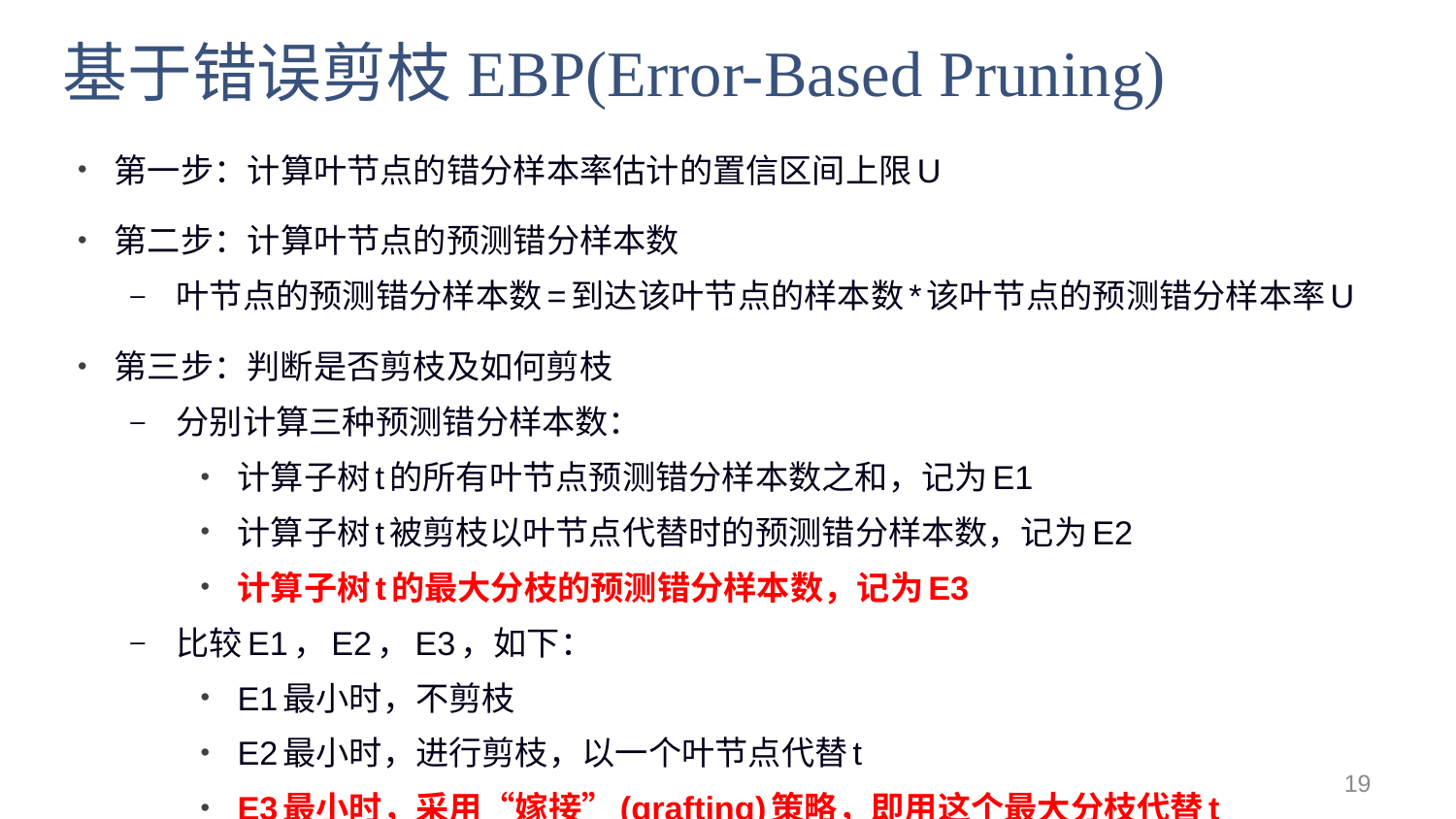

# 基于错误剪枝EBP(Error-Based Pruning)
第一步：计算叶节点的错分样本率估计的置信区间上限U
第二步：计算叶节点的预测错分样本数
叶节点的预测错分样本数=到达该叶节点的样本数*该叶节点的预测错分样本率U
第三步：判断是否剪枝及如何剪枝
分别计算三种预测错分样本数：
计算子树t的所有叶节点预测错分样本数之和，记为E1
计算子树t被剪枝以叶节点代替时的预测错分样本数，记为E2
计算子树t的最大分枝的预测错分样本数，记为E3
比较E1，E2，E3，如下：
E1最小时，不剪枝
E2最小时，进行剪枝，以一个叶节点代替t
E3最小时，采用“嫁接”(grafting)策略，即用这个最大分枝代替t